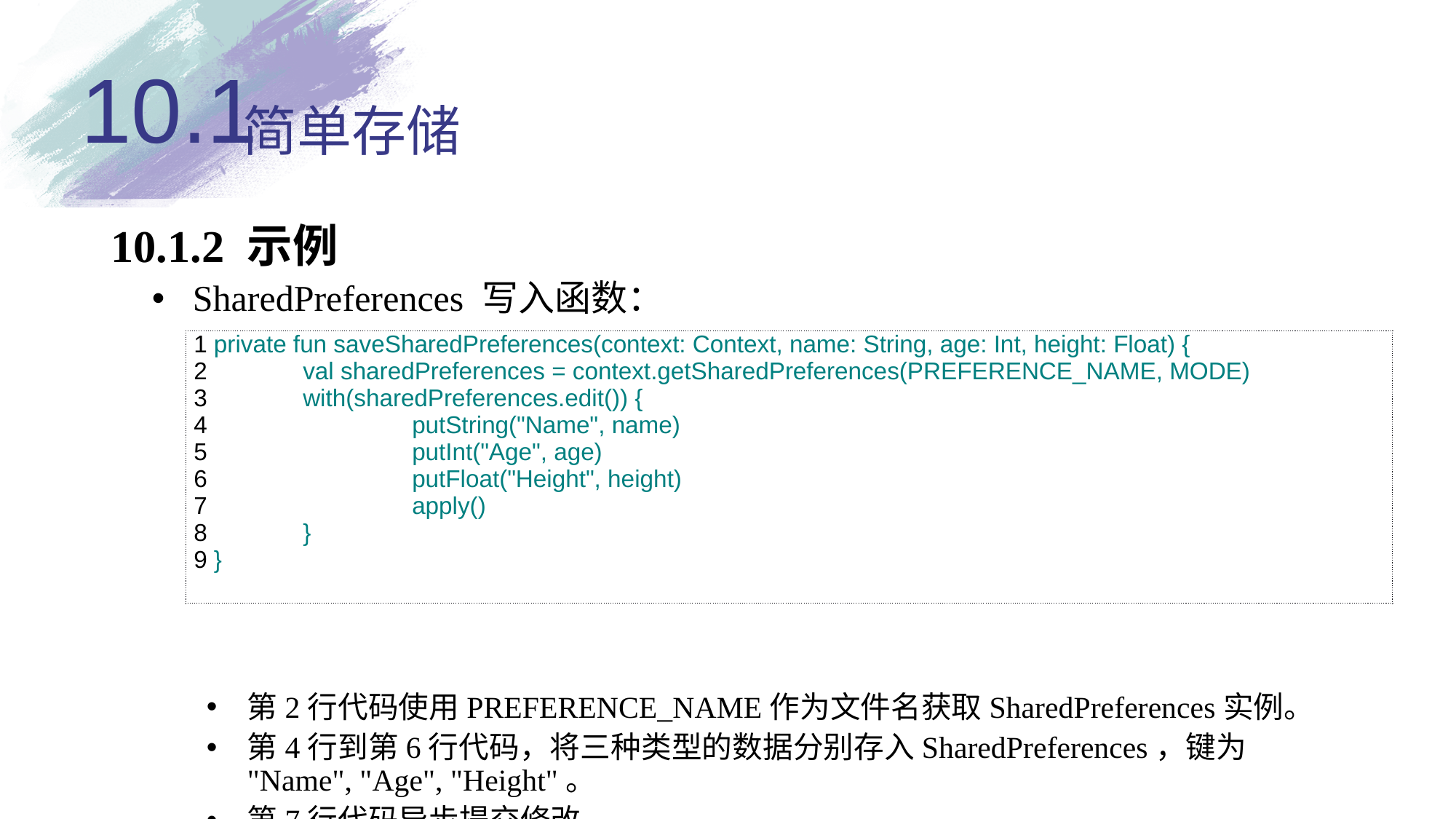

10.1
# 简单存储
10.1.2 示例
SharedPreferences 写入函数：

第2行代码使用PREFERENCE_NAME作为文件名获取SharedPreferences实例。
第4行到第6行代码，将三种类型的数据分别存入SharedPreferences，键为 "Name", "Age", "Height"。
第7行代码异步提交修改。
| 1 private fun saveSharedPreferences(context: Context, name: String, age: Int, height: Float) { 2  val sharedPreferences = context.getSharedPreferences(PREFERENCE\_NAME, MODE) 3  with(sharedPreferences.edit()) { 4  putString("Name", name) 5  putInt("Age", age) 6  putFloat("Height", height) 7  apply() 8  } 9 } |
| --- |